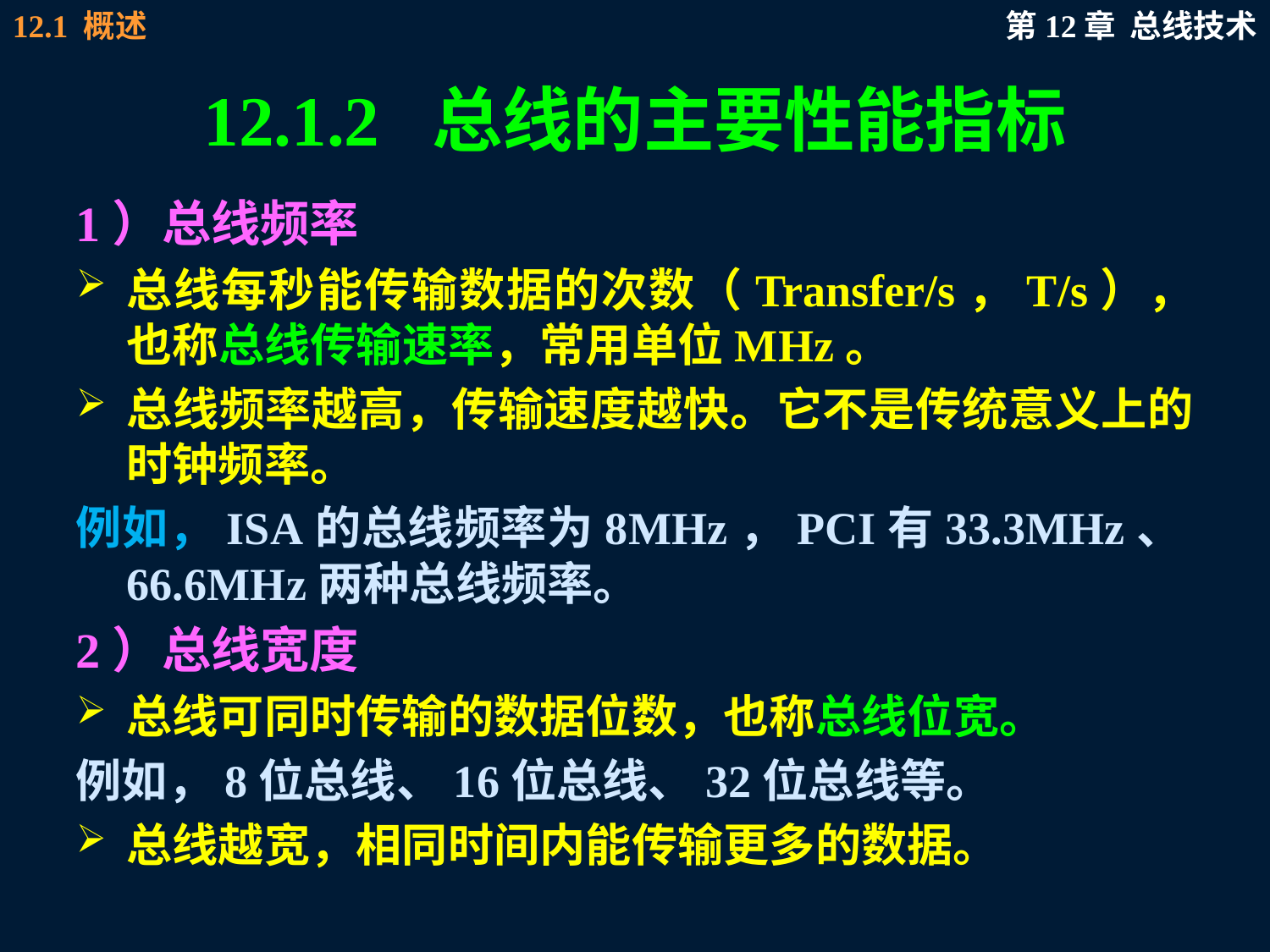

# 12.1.2  总线的主要性能指标
1）总线频率
总线每秒能传输数据的次数（Transfer/s，T/s），也称总线传输速率，常用单位MHz。
总线频率越高，传输速度越快。它不是传统意义上的时钟频率。
例如，ISA的总线频率为8MHz，PCI有33.3MHz、66.6MHz两种总线频率。
2）总线宽度
总线可同时传输的数据位数，也称总线位宽。
例如，8位总线、16位总线、32位总线等。
总线越宽，相同时间内能传输更多的数据。